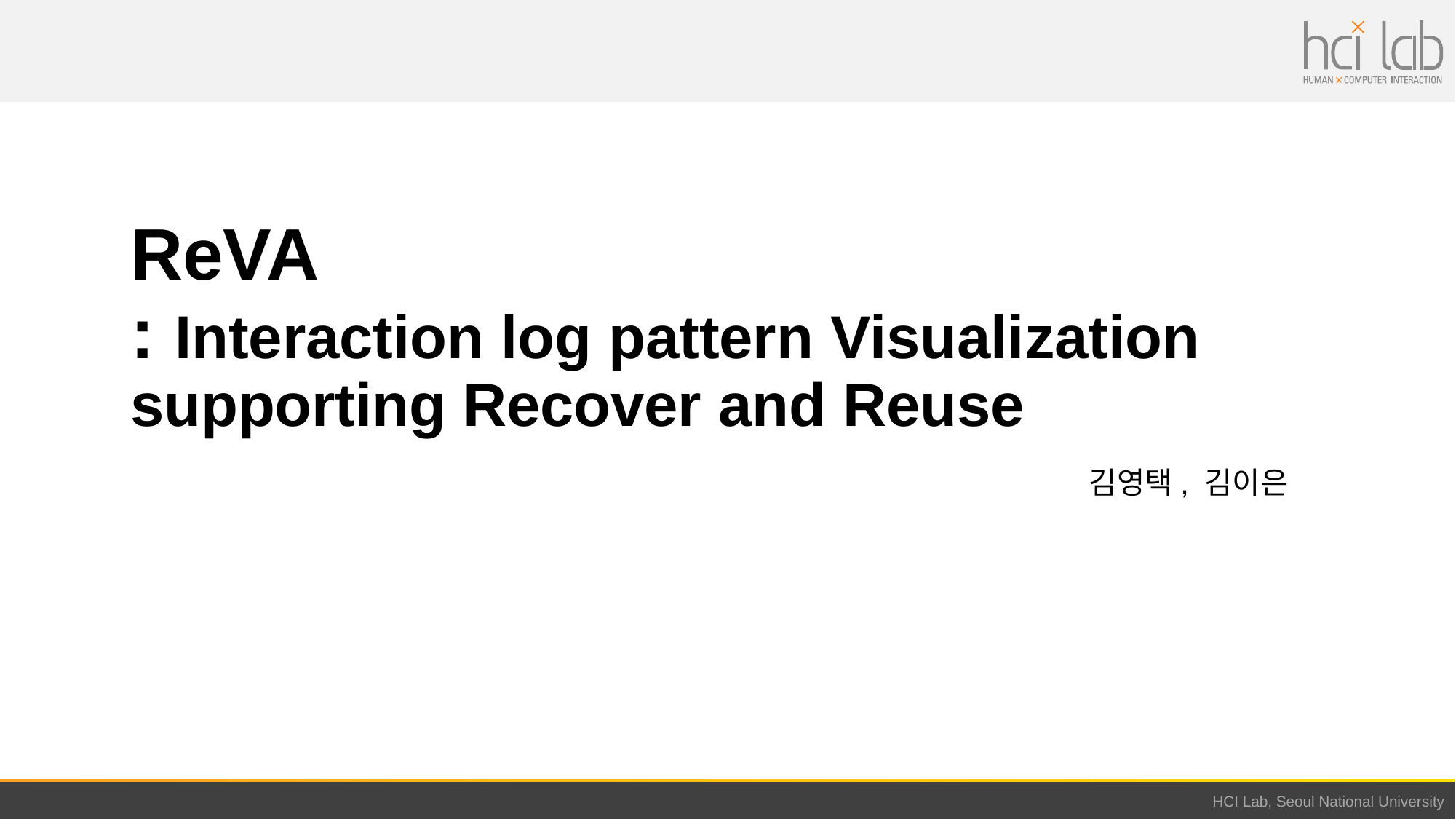

# ReVA : Interaction log pattern Visualization supporting Recover and Reuse
김영택, 김이은